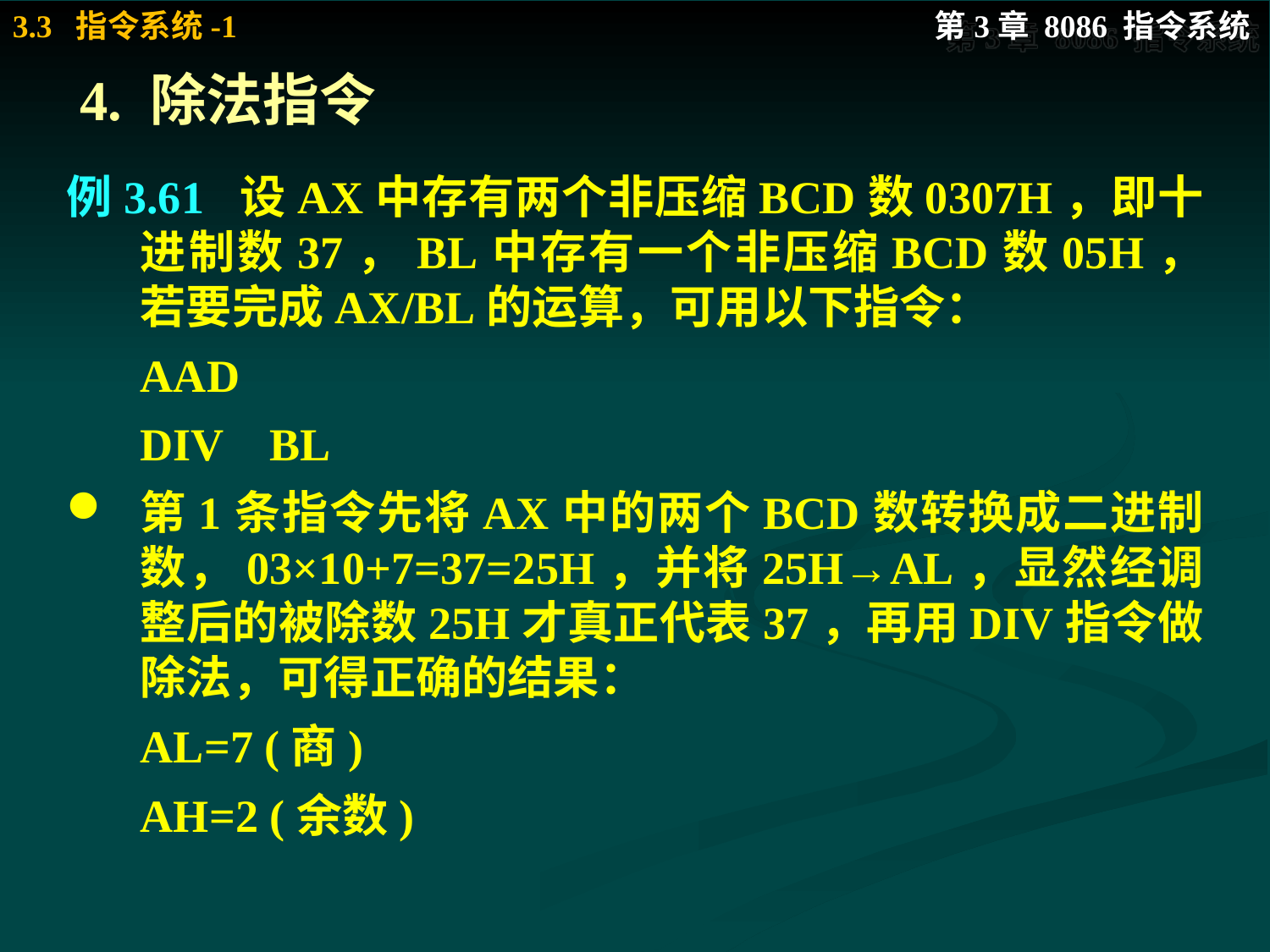

# 4. 除法指令
例3.61  设AX中存有两个非压缩BCD数0307H，即十进制数37，BL中存有一个非压缩BCD数05H，若要完成AX/BL的运算，可用以下指令：
	AAD
	DIV    BL
第1条指令先将AX中的两个BCD数转换成二进制数，03×10+7=37=25H，并将25H→AL，显然经调整后的被除数25H才真正代表37，再用DIV指令做除法，可得正确的结果：
	AL=7 (商)
	AH=2 (余数)